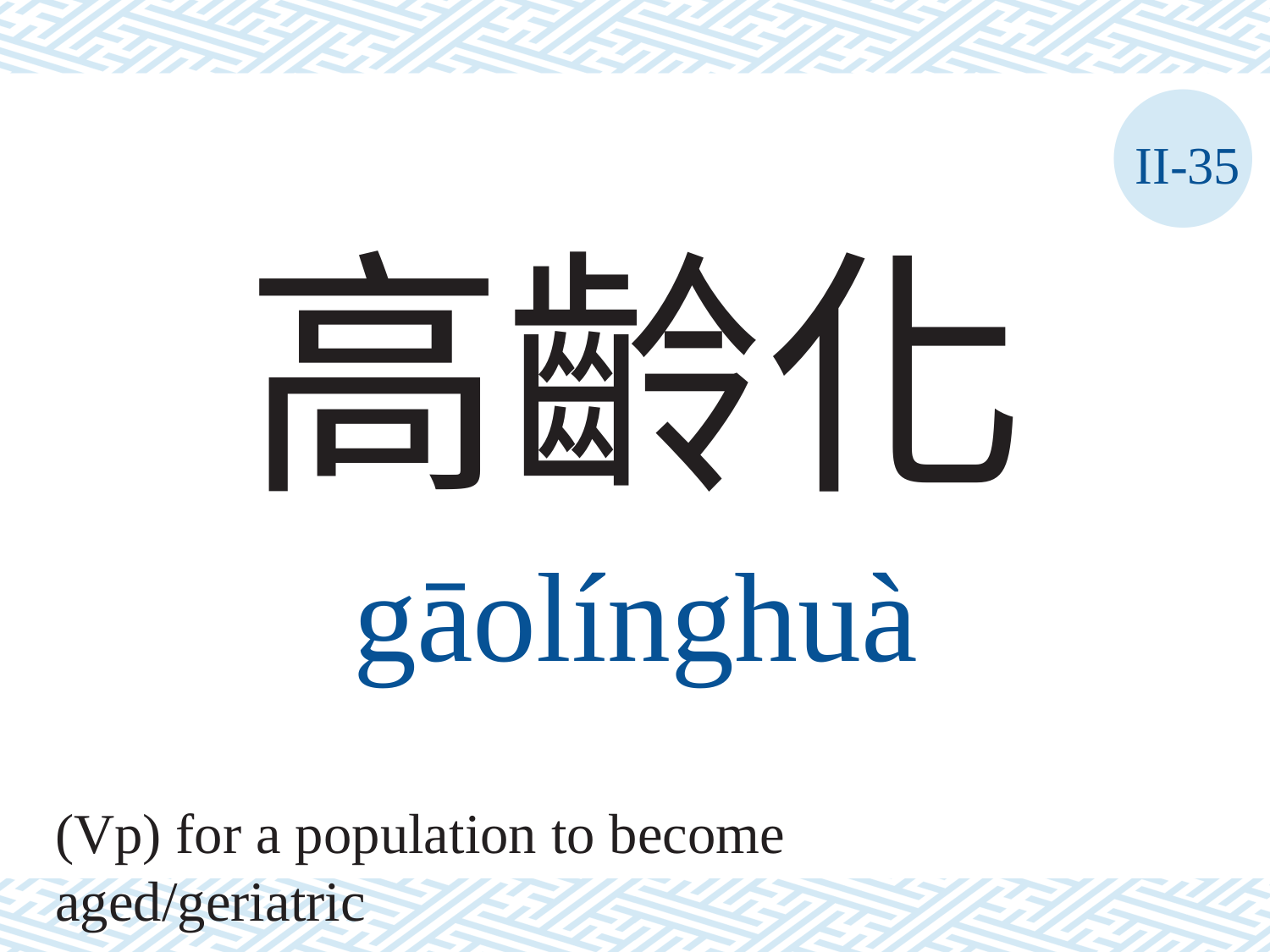

II-35
高齡化
gāolínghuà
(Vp) for a population to become aged/geriatric